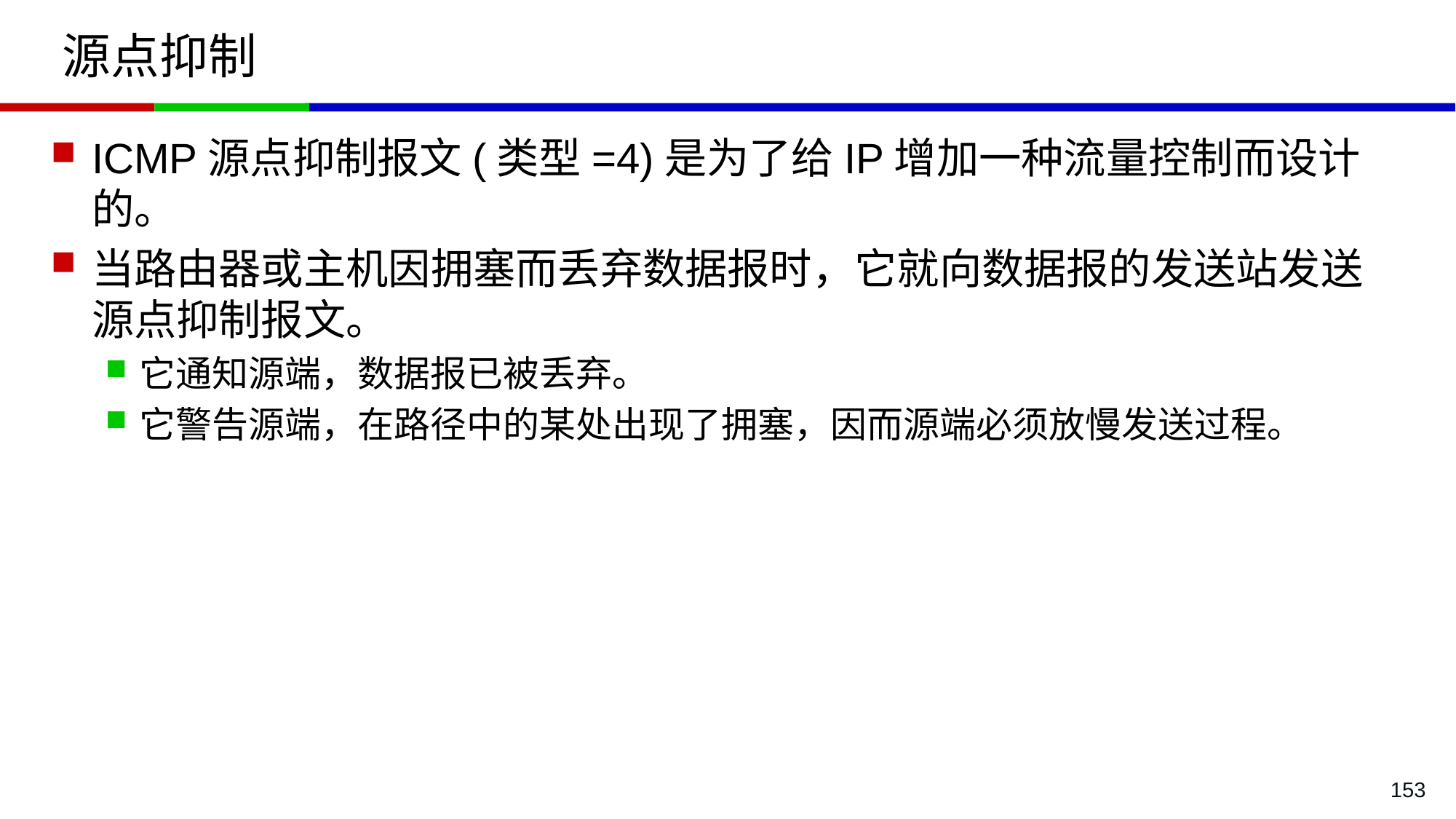

# 源点抑制
ICMP源点抑制报文(类型=4)是为了给IP增加一种流量控制而设计的。
当路由器或主机因拥塞而丢弃数据报时，它就向数据报的发送站发送源点抑制报文。
它通知源端，数据报已被丢弃。
它警告源端，在路径中的某处出现了拥塞，因而源端必须放慢发送过程。
153